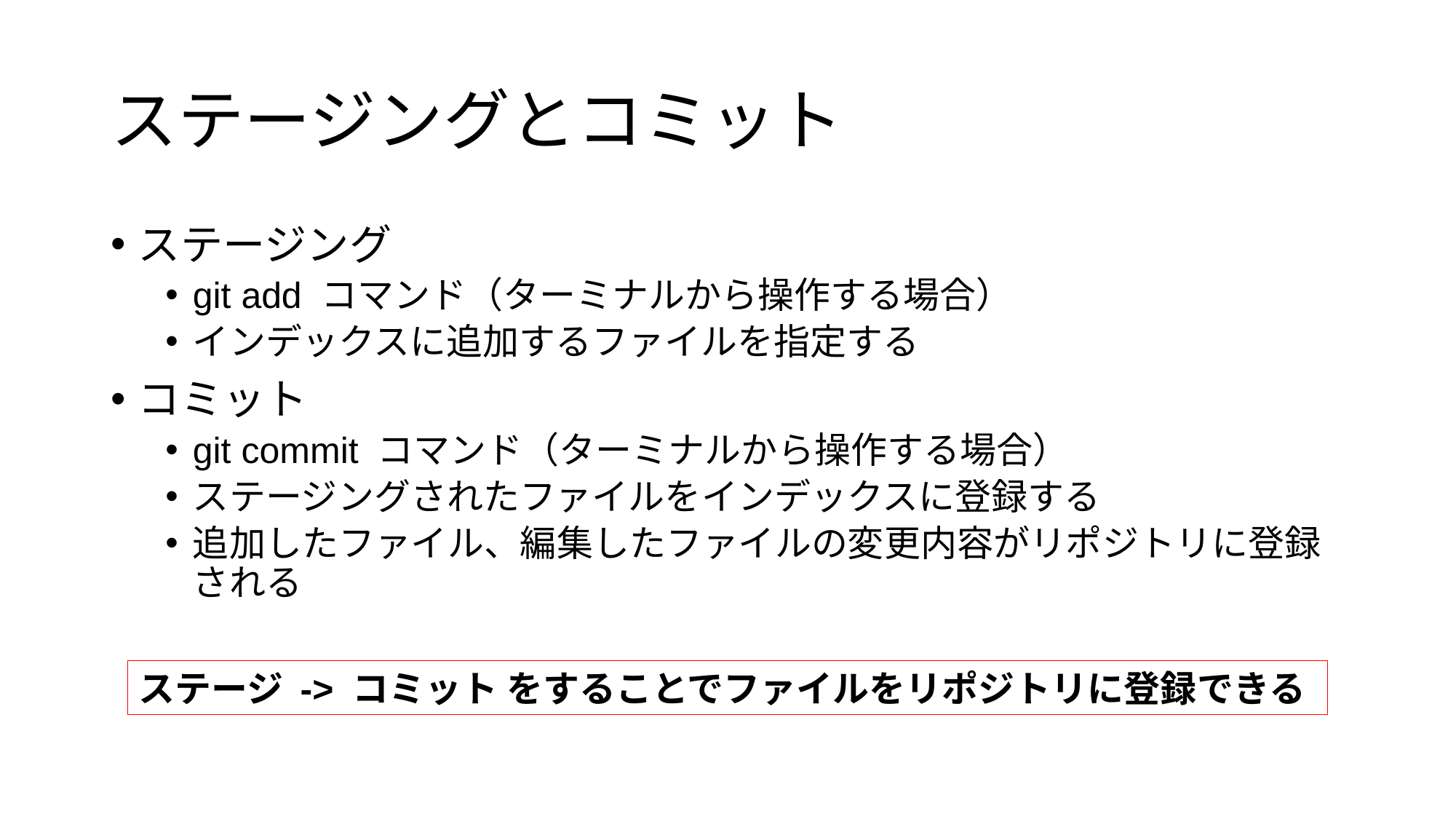

# ステージングとコミット
ステージング
git add コマンド（ターミナルから操作する場合）
インデックスに追加するファイルを指定する
コミット
git commit コマンド（ターミナルから操作する場合）
ステージングされたファイルをインデックスに登録する
追加したファイル、編集したファイルの変更内容がリポジトリに登録される
ステージ -> コミット をすることでファイルをリポジトリに登録できる